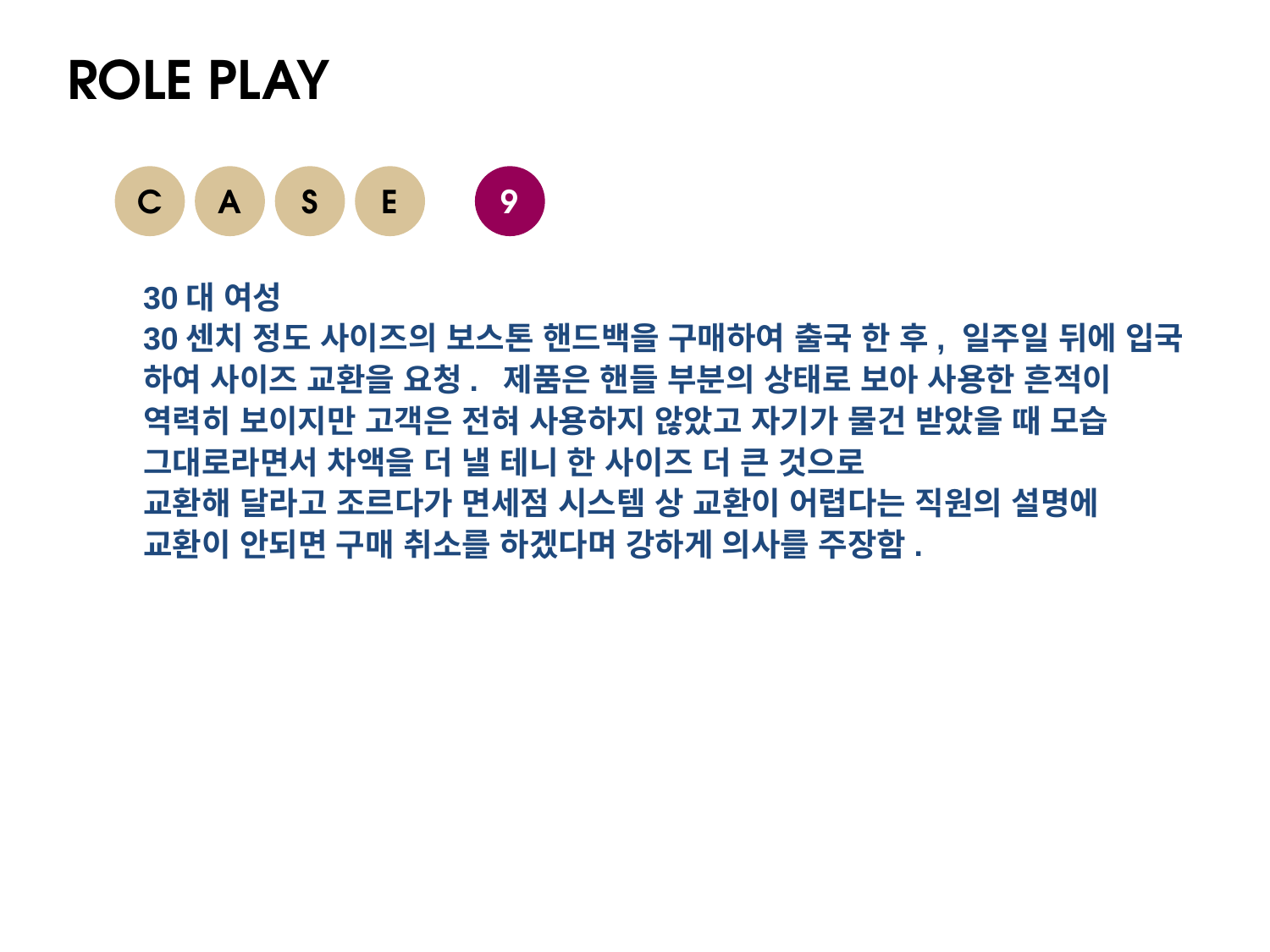

ROLE PLAY
C
A
S
E
9

30대 여성
30센치 정도 사이즈의 보스톤 핸드백을 구매하여 출국 한 후, 일주일 뒤에 입국
하여 사이즈 교환을 요청.  제품은 핸들 부분의 상태로 보아 사용한 흔적이
역력히 보이지만 고객은 전혀 사용하지 않았고 자기가 물건 받았을 때 모습
그대로라면서 차액을 더 낼 테니 한 사이즈 더 큰 것으로
교환해 달라고 조르다가 면세점 시스템 상 교환이 어렵다는 직원의 설명에
교환이 안되면 구매 취소를 하겠다며 강하게 의사를 주장함.